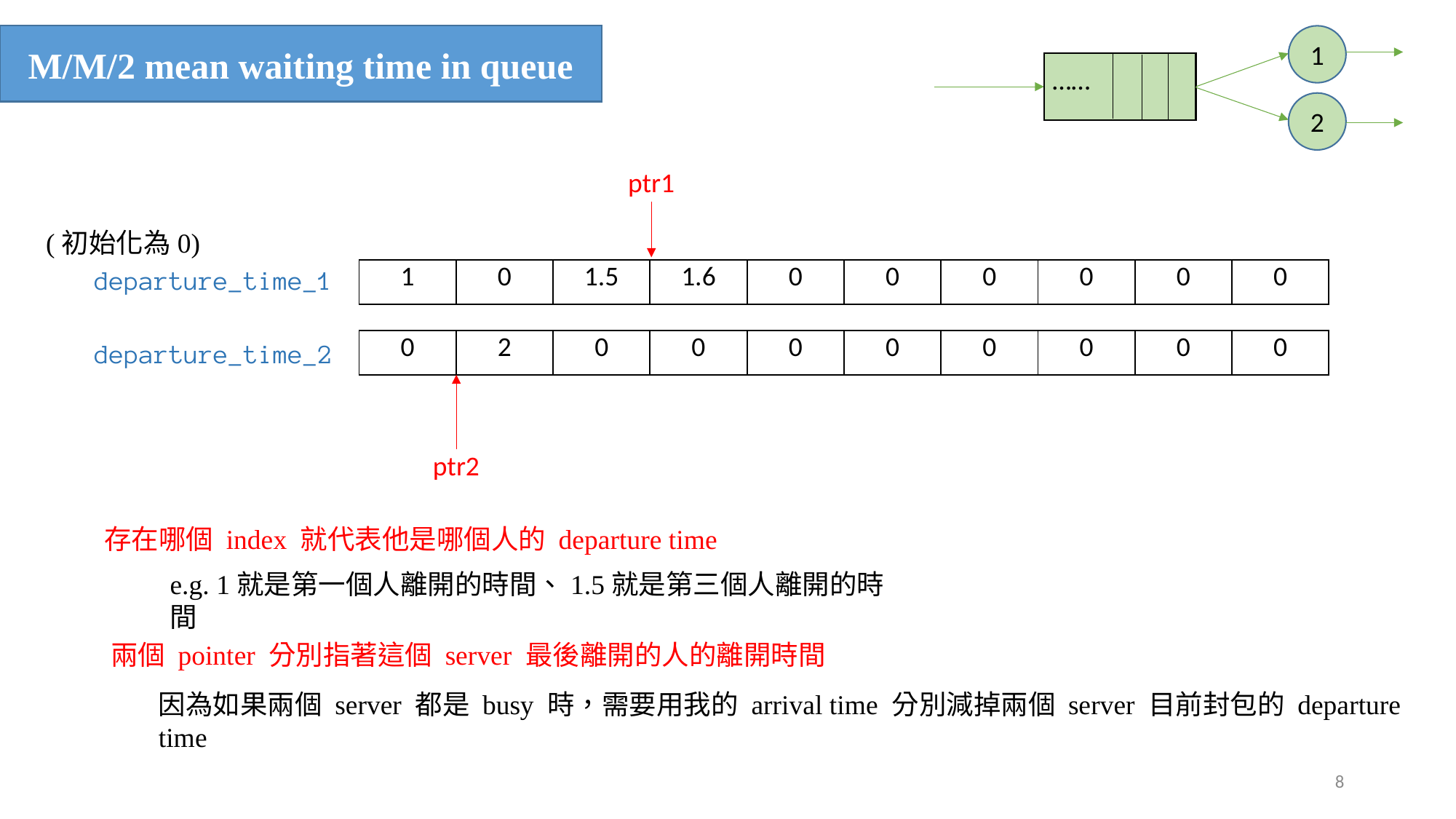

1

……
2
M/M/2 mean waiting time in queue
ptr1
(初始化為0)
departure_time_1
| 1 | 0 | 1.5 | 1.6 | 0 | 0 | 0 | 0 | 0 | 0 |
| --- | --- | --- | --- | --- | --- | --- | --- | --- | --- |
| 0 | 2 | 0 | 0 | 0 | 0 | 0 | 0 | 0 | 0 |
| --- | --- | --- | --- | --- | --- | --- | --- | --- | --- |
departure_time_2
ptr2
存在哪個 index 就代表他是哪個人的 departure time
e.g. 1就是第一個人離開的時間、1.5就是第三個人離開的時間
兩個 pointer 分別指著這個 server 最後離開的人的離開時間
因為如果兩個 server 都是 busy 時，需要用我的 arrival time 分別減掉兩個 server 目前封包的 departure time
8